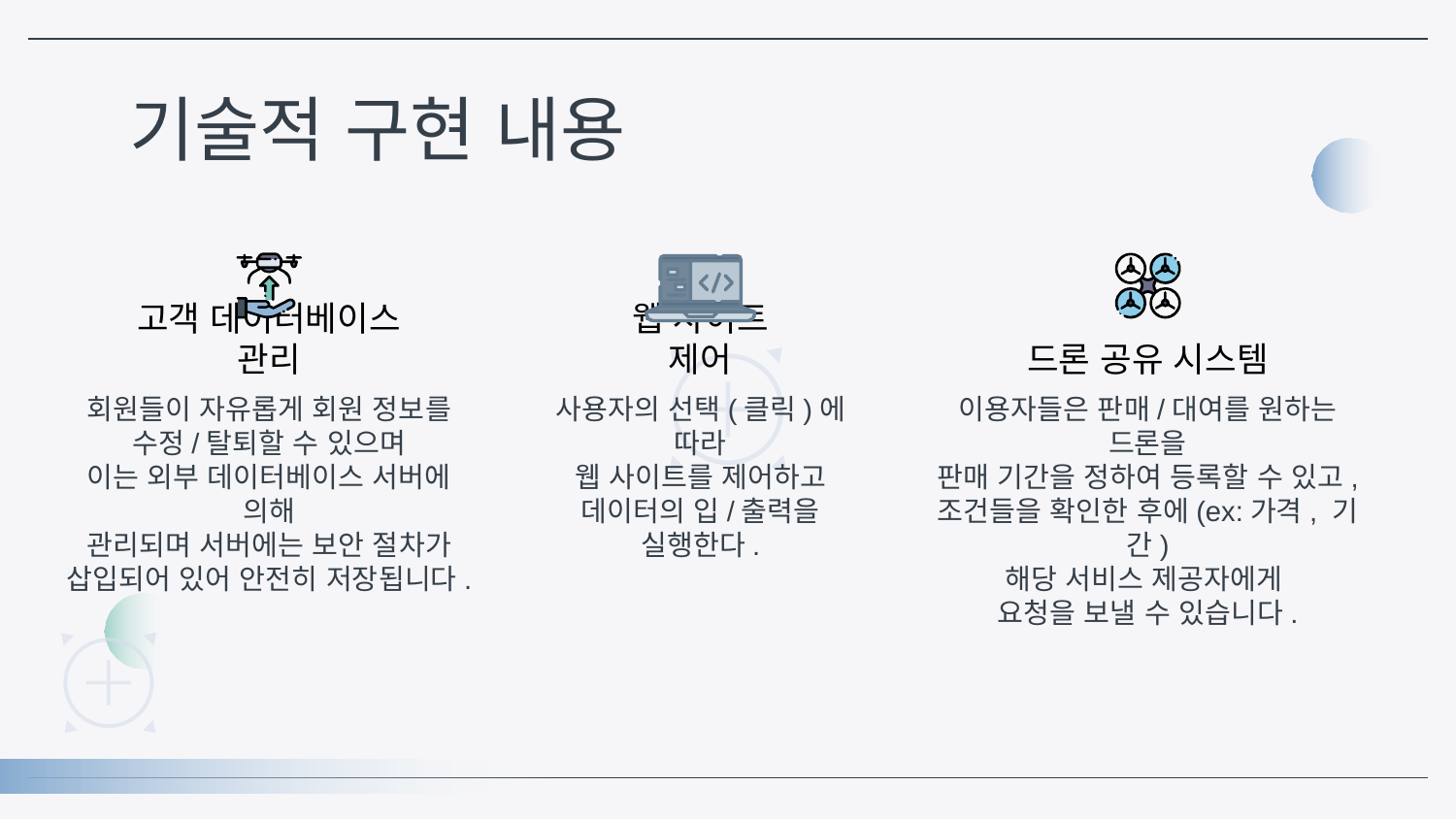

# 기술적 구현 내용

고객 데이터베이스 관리
웹 사이트 제어
드론 공유 시스템

회원들이 자유롭게 회원 정보를
수정/탈퇴할 수 있으며
이는 외부 데이터베이스 서버에 의해
관리되며 서버에는 보안 절차가
삽입되어 있어 안전히 저장됩니다.
사용자의 선택(클릭)에 따라
웹 사이트를 제어하고
데이터의 입/출력을 실행한다.
이용자들은 판매/대여를 원하는 드론을
판매 기간을 정하여 등록할 수 있고,
조건들을 확인한 후에(ex:가격, 기간)
해당 서비스 제공자에게
요청을 보낼 수 있습니다.